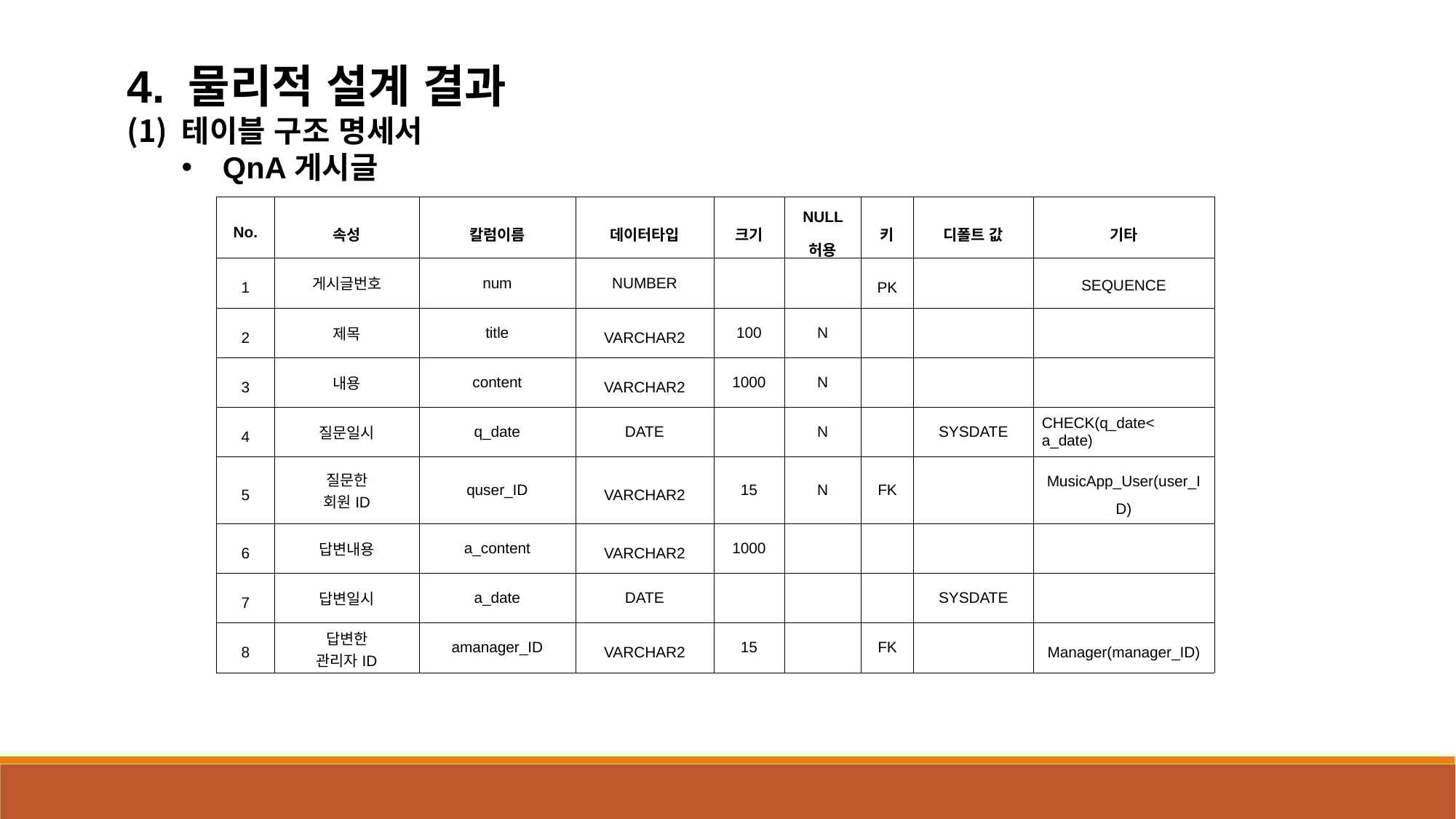

4. 물리적 설계 결과
테이블 구조 명세서
QnA게시글
| No. | 속성 | 칼럼이름 | 데이터타입 | 크기 | NULL 허용 | 키 | 디폴트 값 | 기타 |
| --- | --- | --- | --- | --- | --- | --- | --- | --- |
| 1 | 게시글번호 | num | NUMBER |  |  | PK |  | SEQUENCE |
| 2 | 제목 | title | VARCHAR2 | 100 | N |  |  |  |
| 3 | 내용 | content | VARCHAR2 | 1000 | N |  |  |  |
| 4 | 질문일시 | q\_date | DATE |  | N |  | SYSDATE | CHECK(q\_date< a\_date) |
| 5 | 질문한 회원ID | quser\_ID | VARCHAR2 | 15 | N | FK |  | MusicApp\_User(user\_ID) |
| 6 | 답변내용 | a\_content | VARCHAR2 | 1000 |  |  |  |  |
| 7 | 답변일시 | a\_date | DATE |  |  |  | SYSDATE |  |
| 8 | 답변한 관리자ID | amanager\_ID | VARCHAR2 | 15 |  | FK |  | Manager(manager\_ID) |